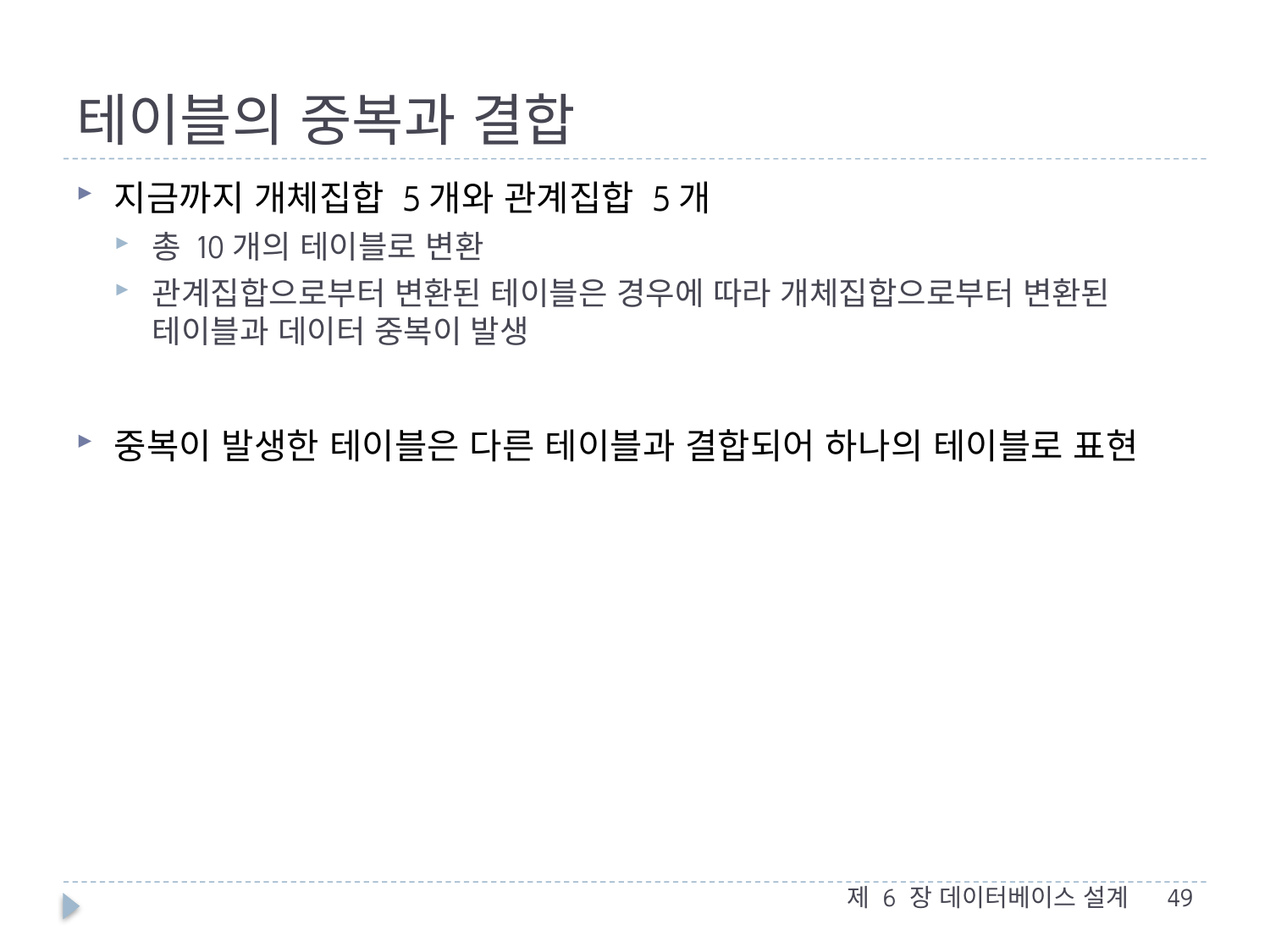

# 테이블의 중복과 결합
지금까지 개체집합 5개와 관계집합 5개
총 10개의 테이블로 변환
관계집합으로부터 변환된 테이블은 경우에 따라 개체집합으로부터 변환된 테이블과 데이터 중복이 발생

중복이 발생한 테이블은 다른 테이블과 결합되어 하나의 테이블로 표현

제 6 장 데이터베이스 설계
49